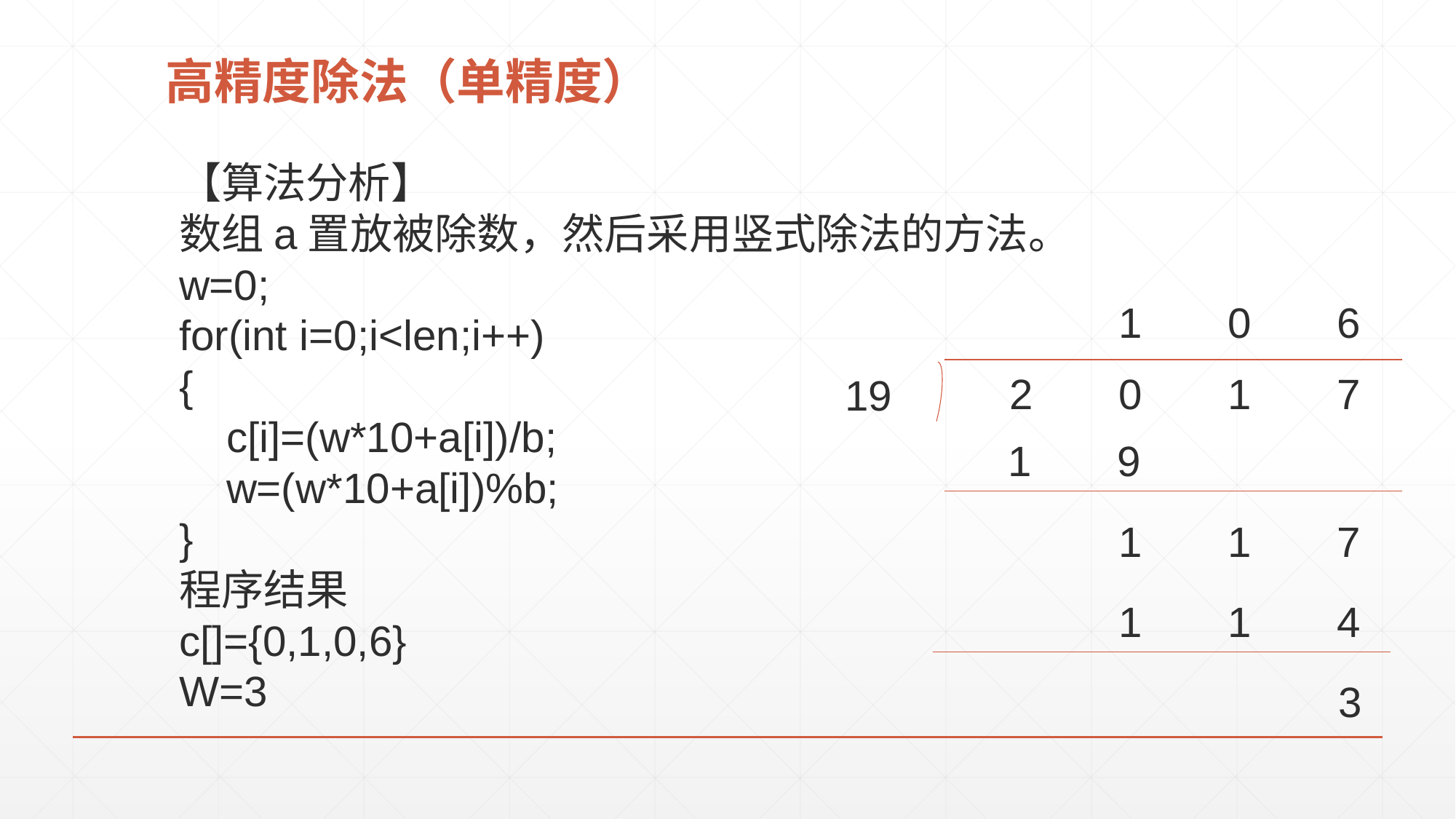

# 高精度除法（单精度）
【算法分析】
数组a置放被除数，然后采用竖式除法的方法。
w=0;
for(int i=0;i<len;i++)
{
    c[i]=(w*10+a[i])/b;
    w=(w*10+a[i])%b;
}
程序结果
c[]={0,1,0,6}
W=3
1	0	6

2	0	1	7
19
1	9
1	1	7
1	1	4
3